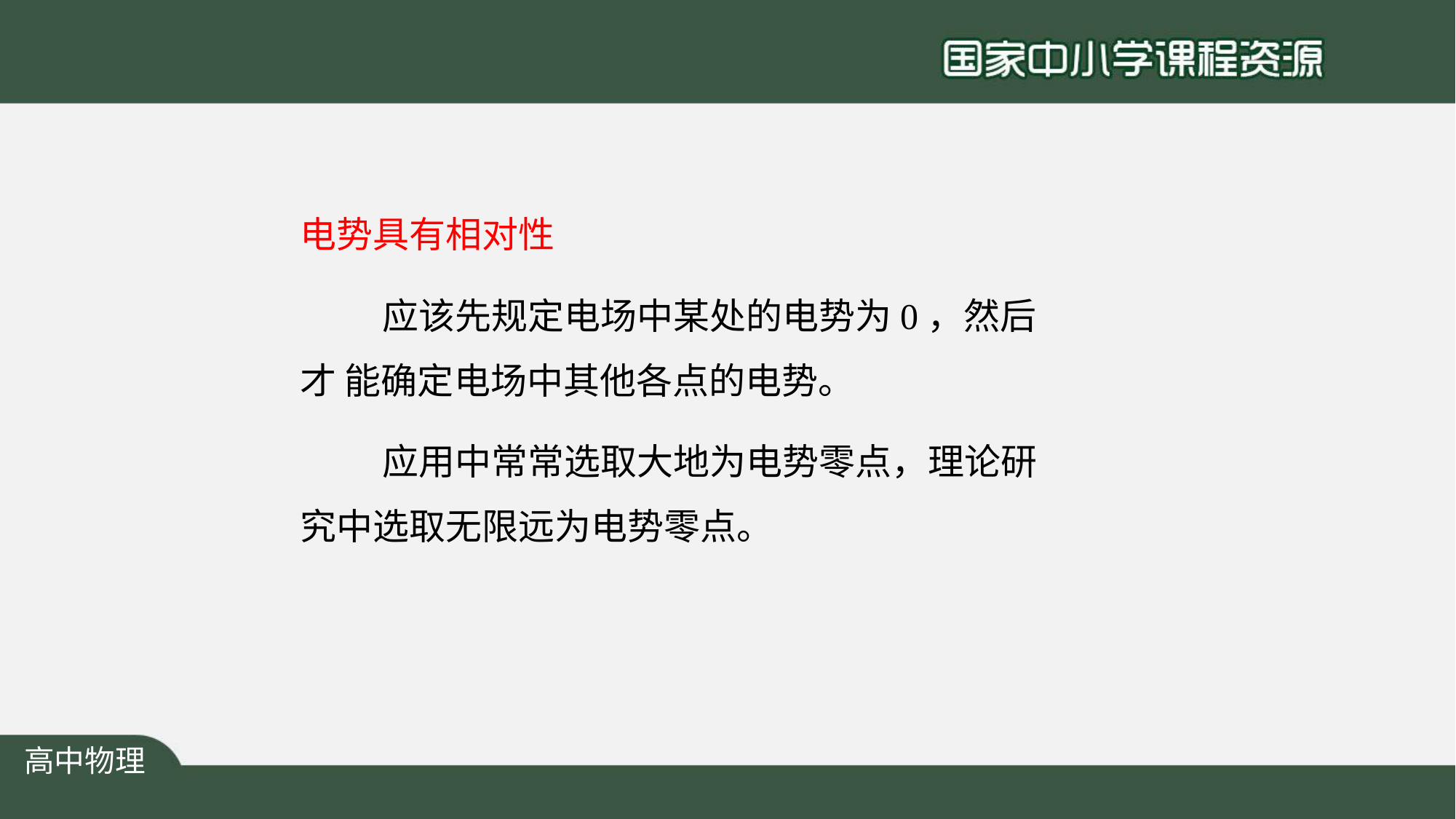

电势具有相对性
应该先规定电场中某处的电势为0，然后才 能确定电场中其他各点的电势。
应用中常常选取大地为电势零点，理论研 究中选取无限远为电势零点。
高中物理